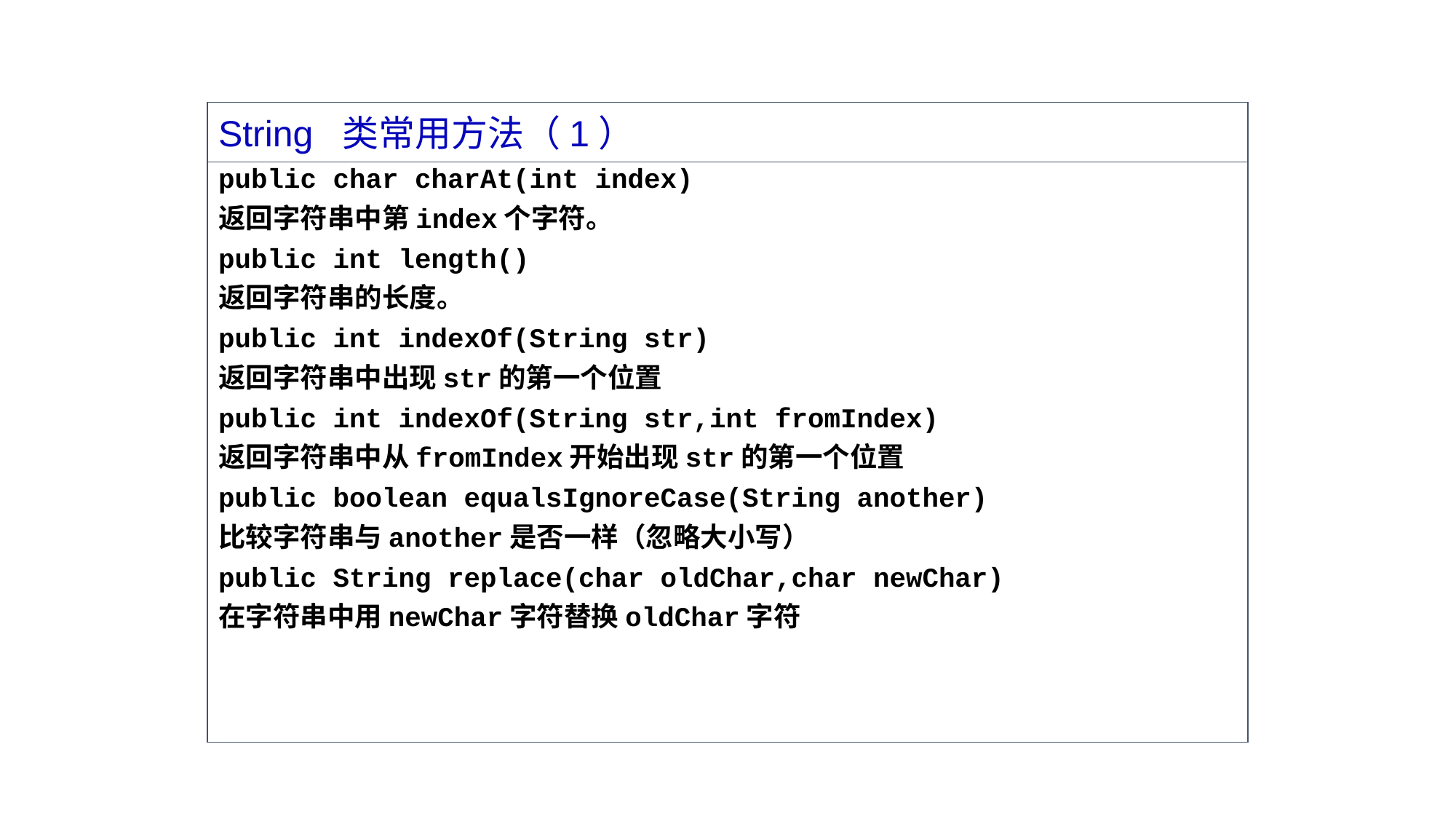

String  类常用方法（1）
public char charAt(int index)
返回字符串中第index个字符。
public int length()
返回字符串的长度。
public int indexOf(String str)
返回字符串中出现str的第一个位置
public int indexOf(String str,int fromIndex)
返回字符串中从fromIndex开始出现str的第一个位置
public boolean equalsIgnoreCase(String another)
比较字符串与another是否一样（忽略大小写）
public String replace(char oldChar,char newChar)
在字符串中用newChar字符替换oldChar字符